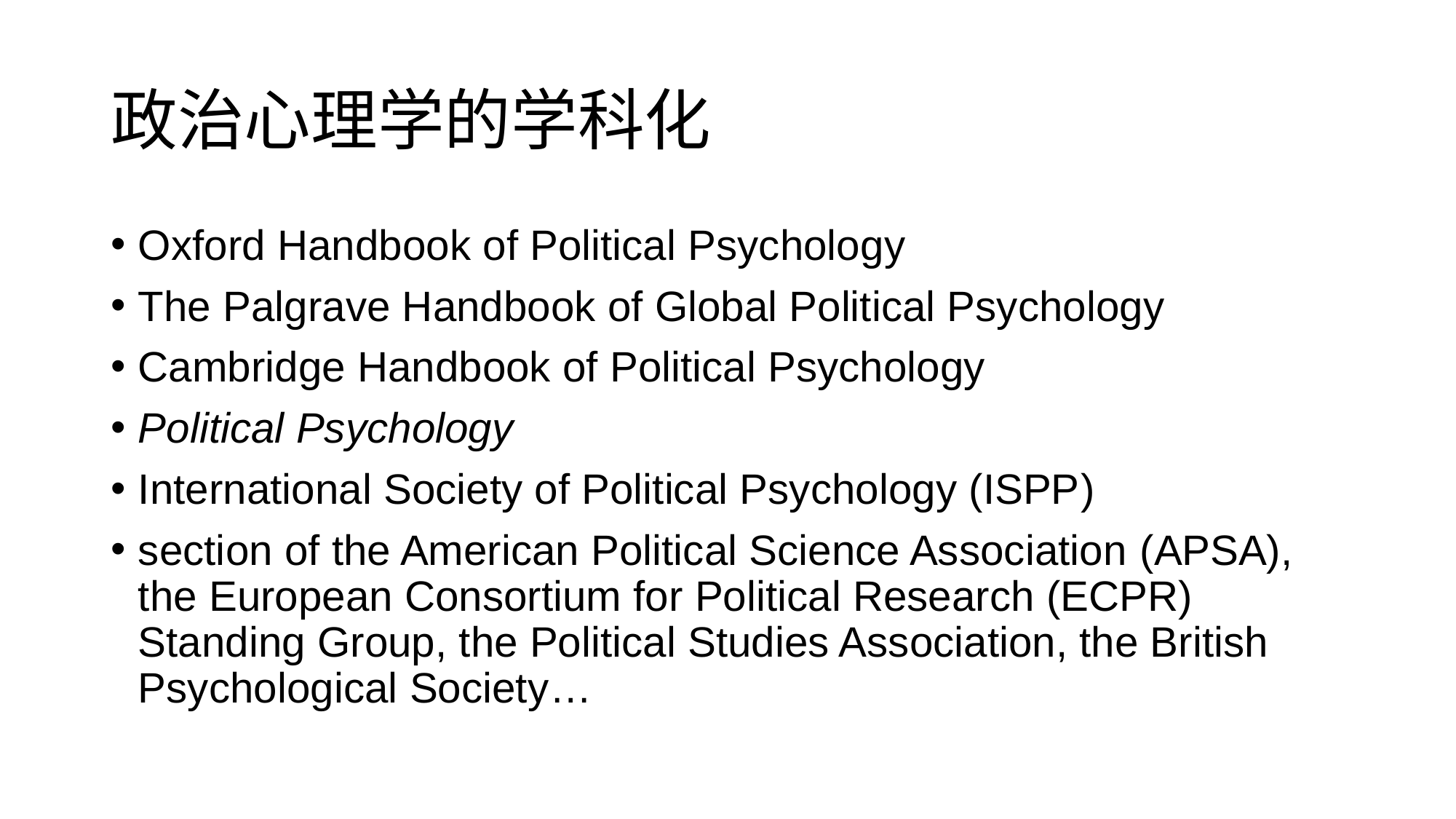

# 政治心理学的学科化
Oxford Handbook of Political Psychology
The Palgrave Handbook of Global Political Psychology
Cambridge Handbook of Political Psychology
Political Psychology
International Society of Political Psychology (ISPP)
section of the American Political Science Association (APSA), the European Consortium for Political Research (ECPR) Standing Group, the Political Studies Association, the British Psychological Society…